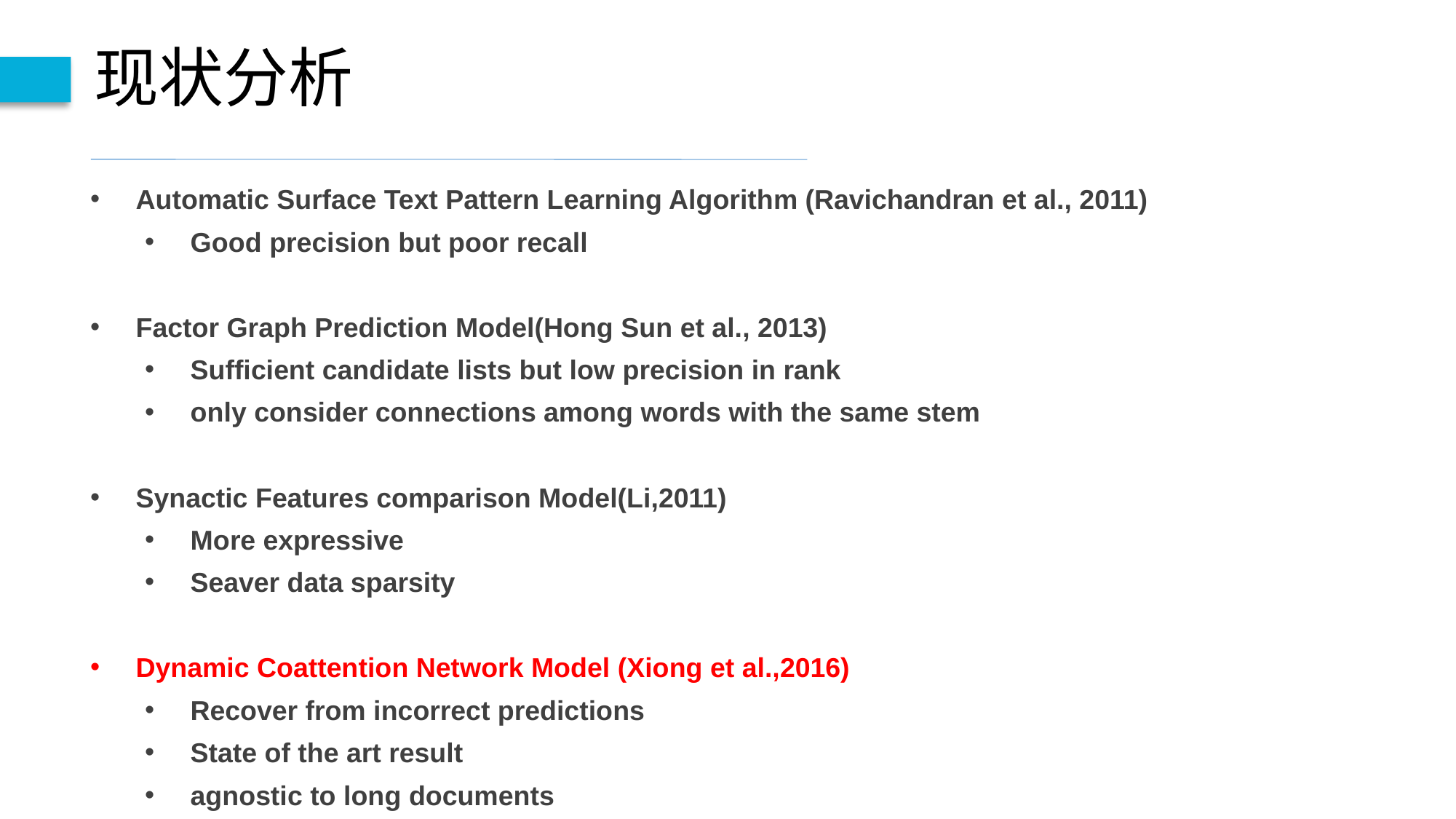

现状分析

Automatic Surface Text Pattern Learning Algorithm (Ravichandran et al., 2011)
Good precision but poor recall
Factor Graph Prediction Model(Hong Sun et al., 2013)
Sufficient candidate lists but low precision in rank
only consider connections among words with the same stem
Synactic Features comparison Model(Li,2011)
More expressive
Seaver data sparsity
Dynamic Coattention Network Model (Xiong et al.,2016)
Recover from incorrect predictions
State of the art result
agnostic to long documents